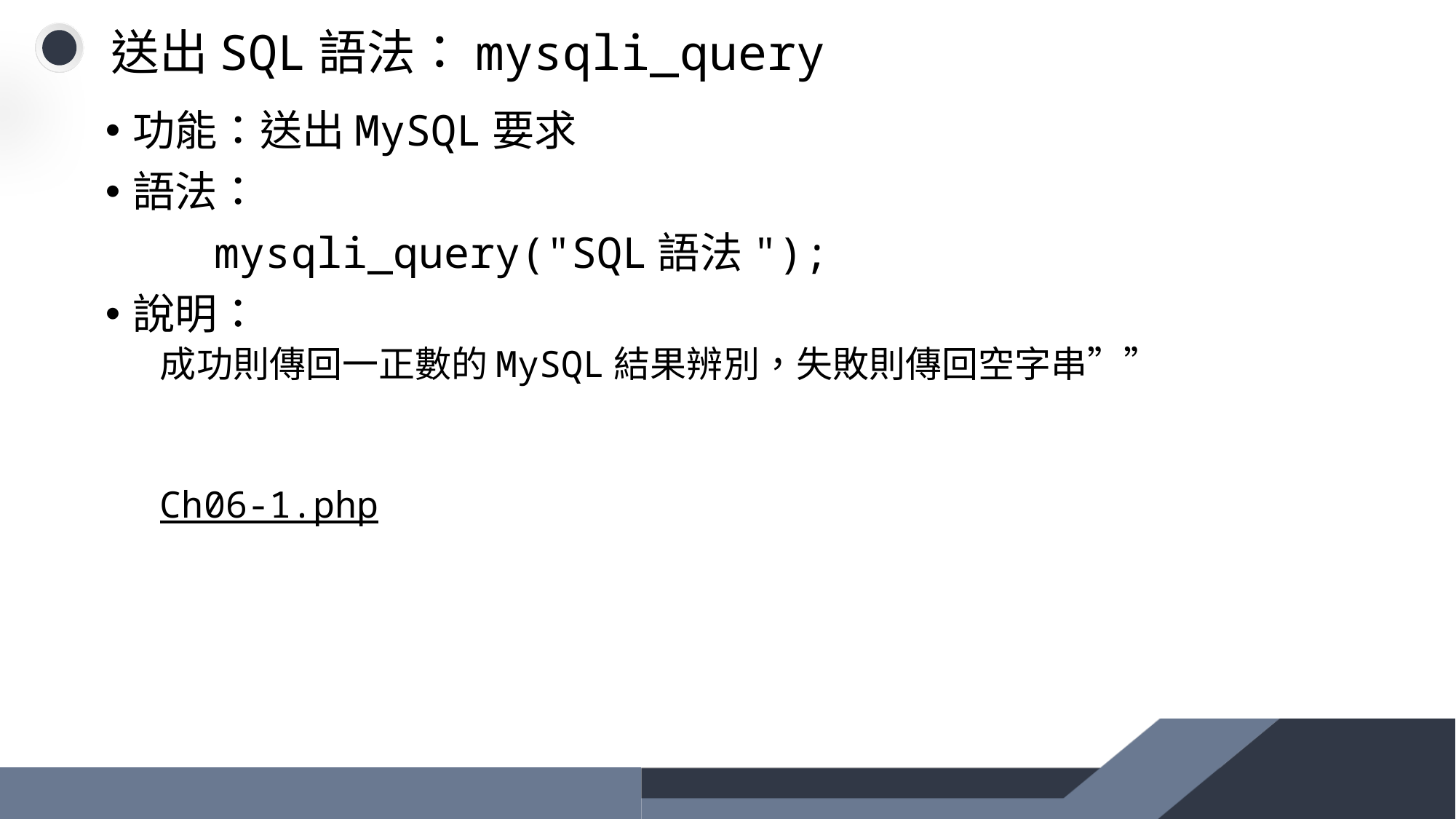

# 送出SQL語法：mysqli_query
功能：送出MySQL要求
語法：
	mysqli_query("SQL語法");
說明：
成功則傳回一正數的MySQL結果辨別，失敗則傳回空字串””

Ch06-1.php